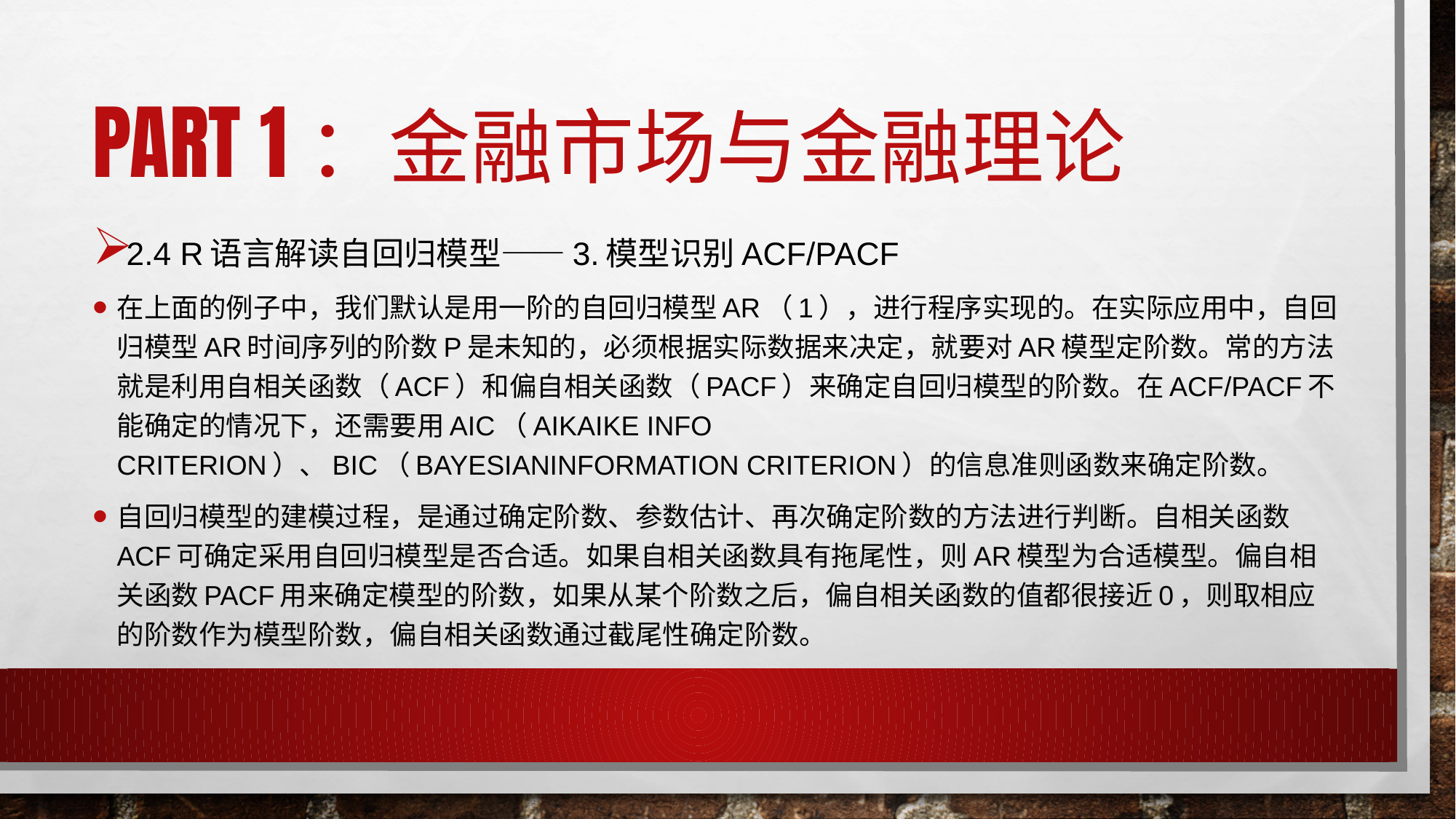

# Part 1：金融市场与金融理论
2.4 R语言解读自回归模型——3.模型识别ACF/PACF
在上面的例子中，我们默认是用⼀阶的自回归模型AR（1），进行程序实现的。在实际应用中，自回归模型AR时间序列的阶数P是未知的，必须根据实际数据来决定，就要对AR模型定阶数。常的方法就是利用自相关函数（ACF）和偏自相关函数（PACF）来确定自回归模型的阶数。在ACF/PACF不能确定的情况下，还需要用AIC（Aikaike info Criterion）、BIC（Bayesianinformation criterion）的信息准则函数来确定阶数。
自回归模型的建模过程，是通过确定阶数、参数估计、再次确定阶数的方法进行判断。自相关函数ACF可确定采用自回归模型是否合适。如果自相关函数具有拖尾性，则AR模型为合适模型。偏自相关函数PACF用来确定模型的阶数，如果从某个阶数之后，偏自相关函数的值都很接近0，则取相应的阶数作为模型阶数，偏自相关函数通过截尾性确定阶数。